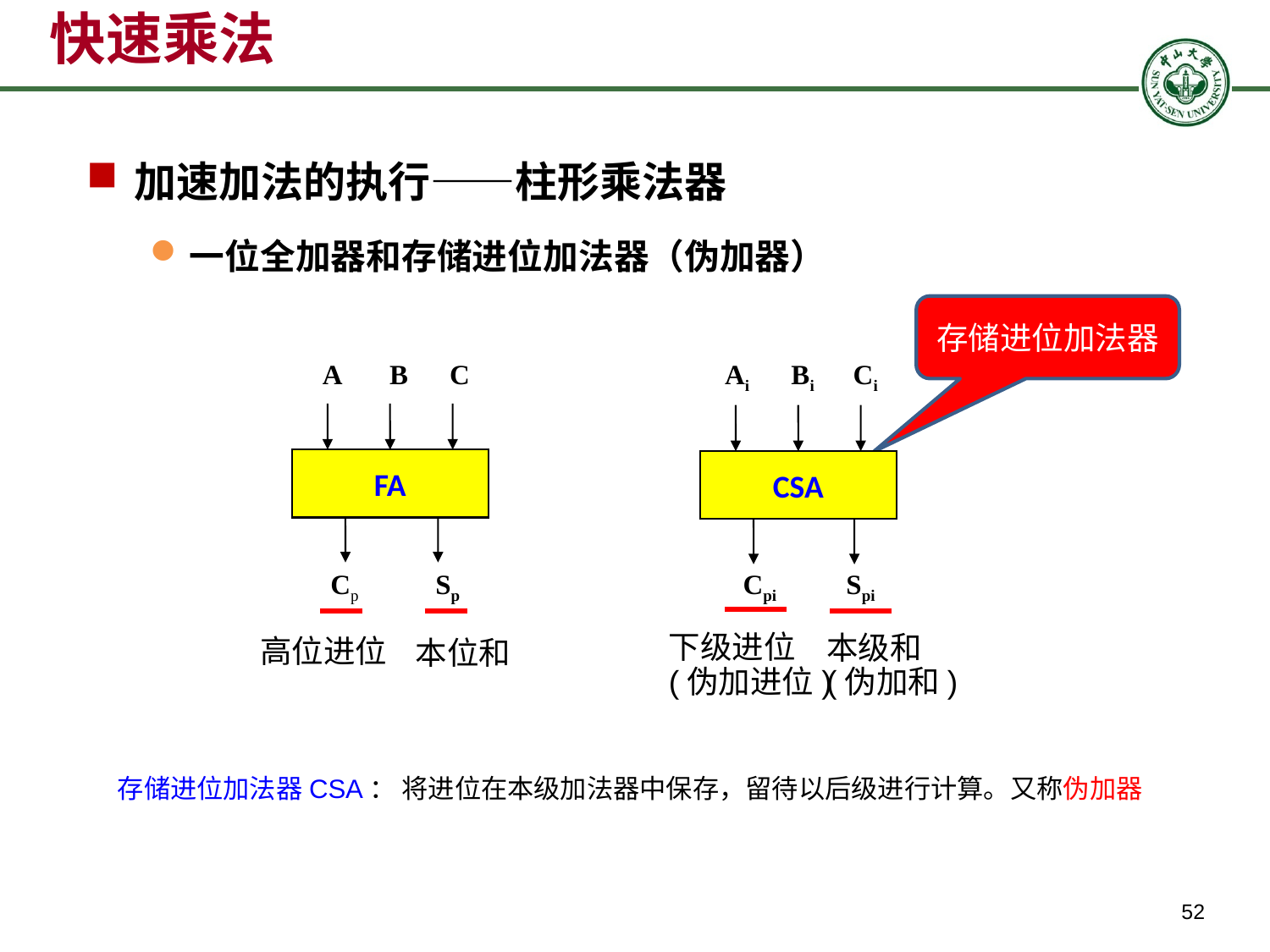

# 快速乘法
加速加法的执行——柱形乘法器
一位全加器和存储进位加法器（伪加器）

存储进位加法器

CSA

A       B      C

FA

Cp           Sp
Ai      Bi      Ci
Cpi          Spi
下级进位
(伪加进位)
本位和
高位进位
本级和
(伪加和)
存储进位加法器CSA： 将进位在本级加法器中保存，留待以后级进行计算。又称伪加器